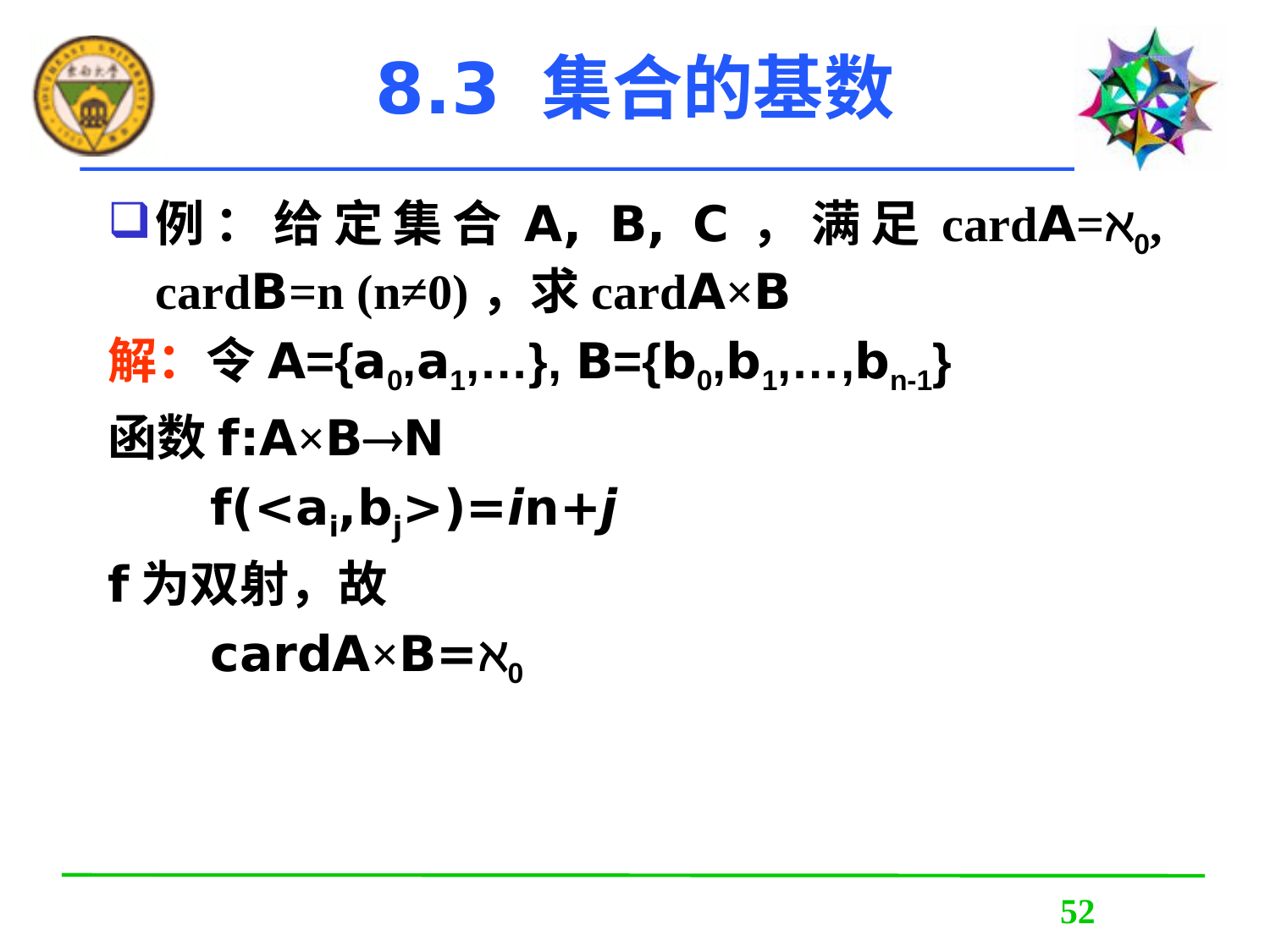

# 8.3 集合的基数
例：给定集合A, B, C，满足cardA=ℵ0, cardB=n (n≠0)，求cardA×B
解：令A={a0,a1,…}, B={b0,b1,…,bn-1}
函数f:A×B→N
      f(<ai,bj>)=in+j
f为双射，故
      cardA×B=ℵ0